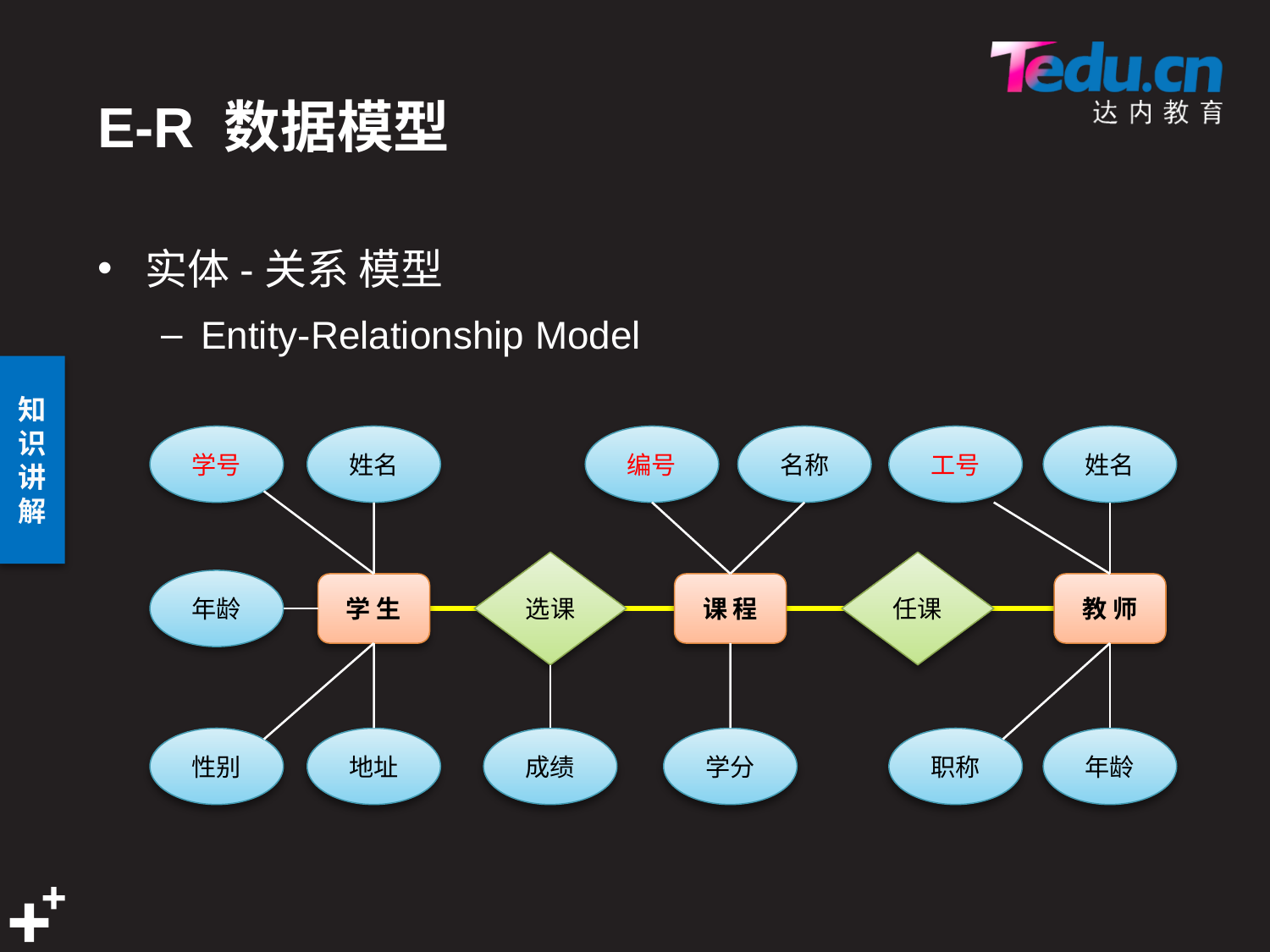

# E-R 数据模型
实体-关系 模型
Entity-Relationship Model
学号
姓名
编号
名称
工号
姓名
选课
任课
年龄
学 生
课 程
教 师
性别
地址
成绩
学分
职称
年龄